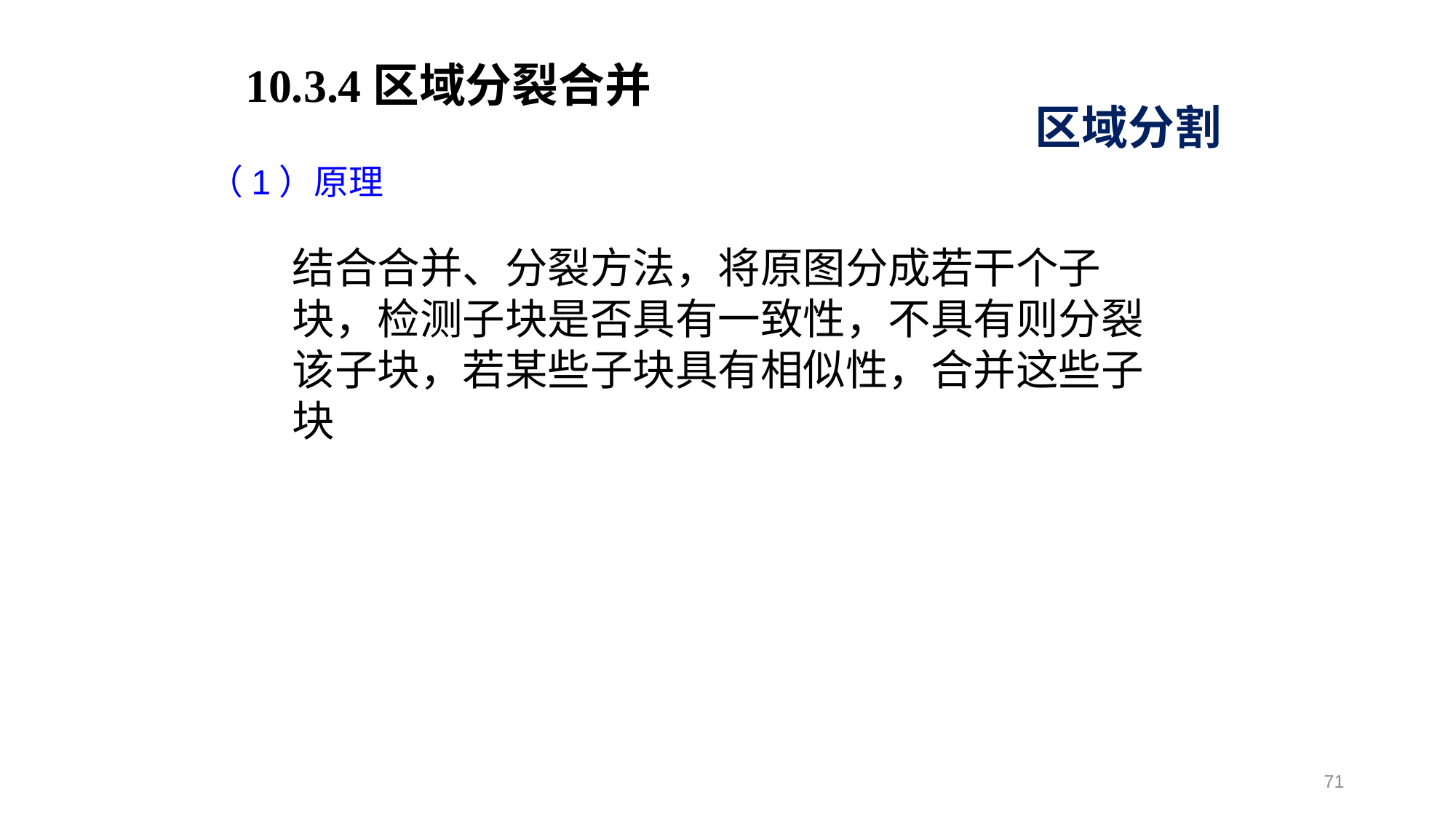

10.3.4区域分裂合并
区域分割
（1）原理
结合合并、分裂方法，将原图分成若干个子块，检测子块是否具有一致性，不具有则分裂该子块，若某些子块具有相似性，合并这些子块
71